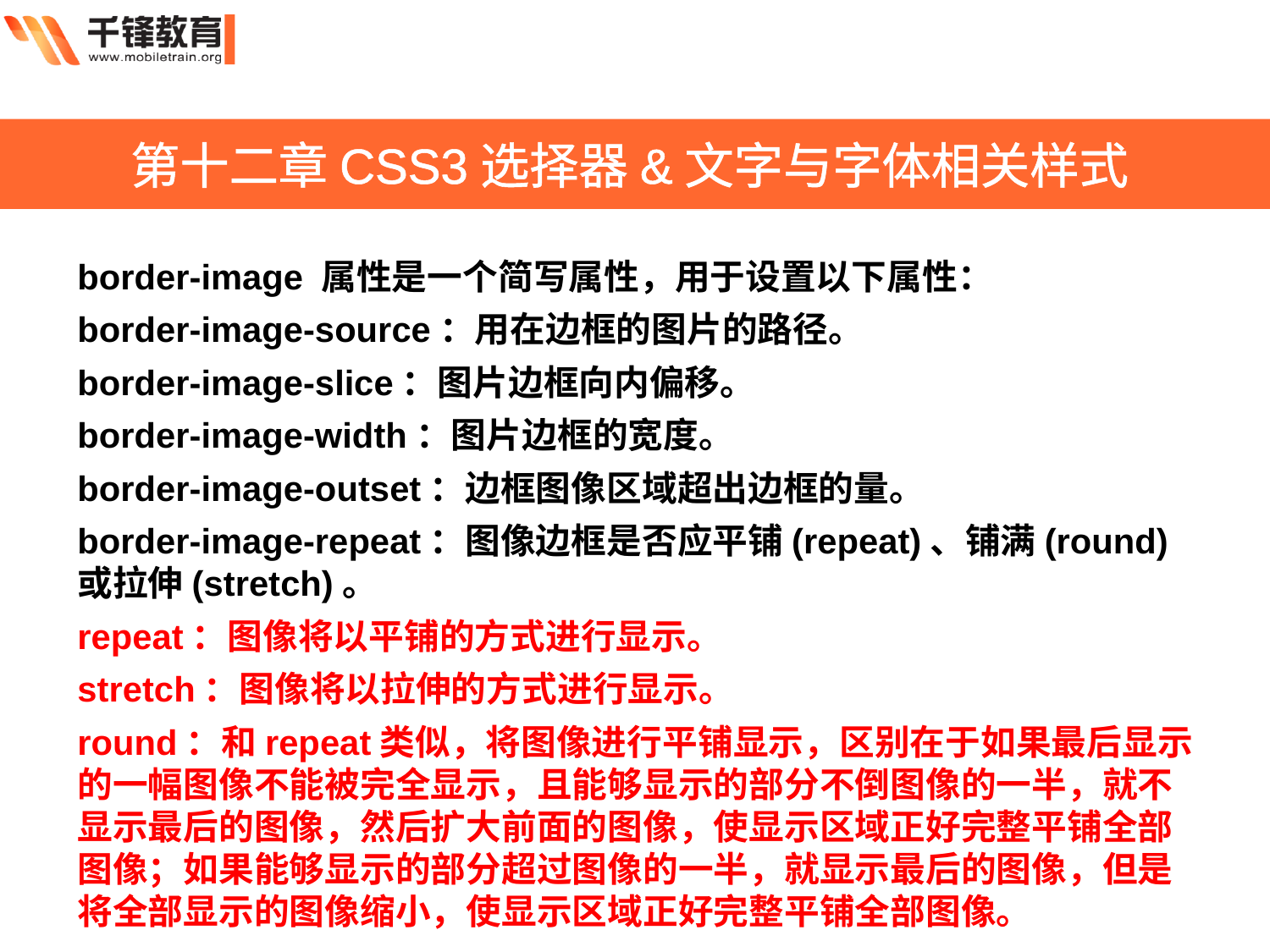

第十二章CSS3选择器&文字与字体相关样式
border-image 属性是一个简写属性，用于设置以下属性：
border-image-source：用在边框的图片的路径。
border-image-slice：图片边框向内偏移。
border-image-width：图片边框的宽度。
border-image-outset：边框图像区域超出边框的量。
border-image-repeat：图像边框是否应平铺(repeat)、铺满(round)或拉伸(stretch)。
repeat：图像将以平铺的方式进行显示。
stretch：图像将以拉伸的方式进行显示。
round：和repeat类似，将图像进行平铺显示，区别在于如果最后显示的一幅图像不能被完全显示，且能够显示的部分不倒图像的一半，就不显示最后的图像，然后扩大前面的图像，使显示区域正好完整平铺全部图像；如果能够显示的部分超过图像的一半，就显示最后的图像，但是将全部显示的图像缩小，使显示区域正好完整平铺全部图像。